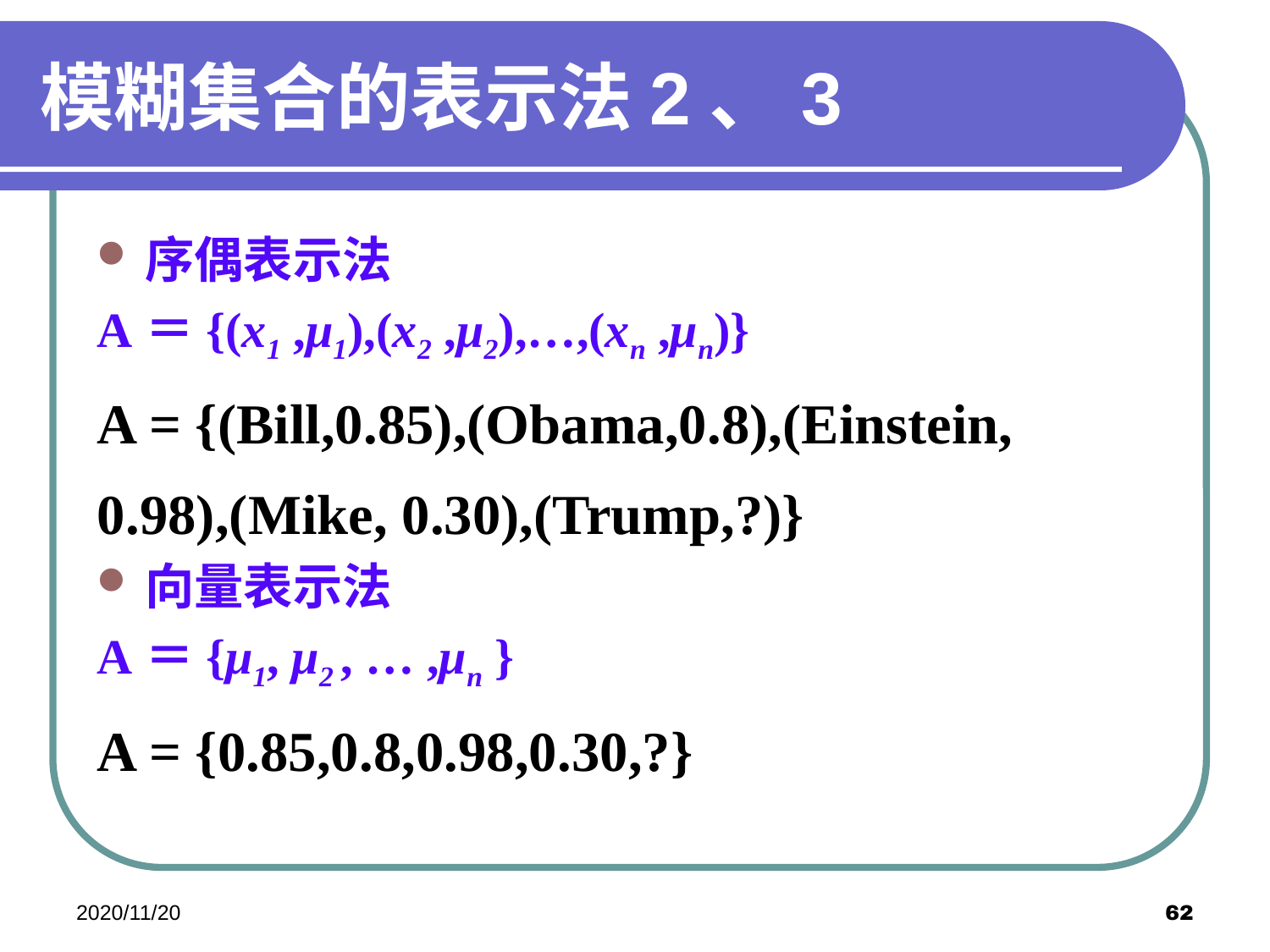

# 模糊集合的表示法2、3
序偶表示法
A＝{(x1 ,μ1),(x2 ,μ2),…,(xn ,μn)}
A = {(Bill,0.85),(Obama,0.8),(Einstein,
0.98),(Mike, 0.30),(Trump,?)}
向量表示法
A＝{μ1, μ2 , … ,μn }
A = {0.85,0.8,0.98,0.30,?}
2020/11/20
62